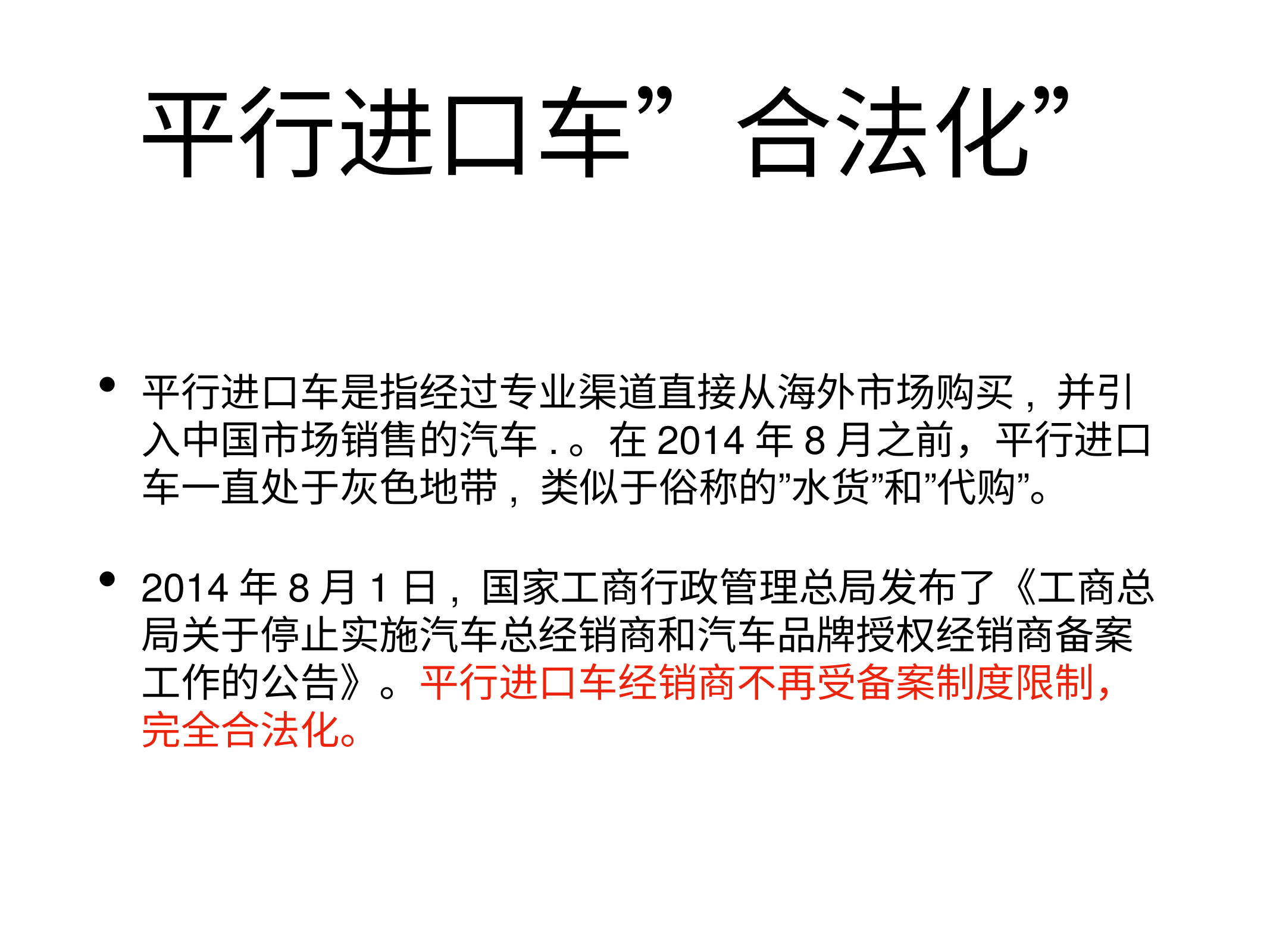

# 平行进口车”合法化”
平行进口车是指经过专业渠道直接从海外市场购买, 并引入中国市场销售的汽车.。在2014年8月之前，平行进口车一直处于灰色地带, 类似于俗称的”水货”和”代购”。
2014年8月1日, 国家工商行政管理总局发布了《工商总局关于停止实施汽车总经销商和汽车品牌授权经销商备案工作的公告》。平行进口车经销商不再受备案制度限制，完全合法化。